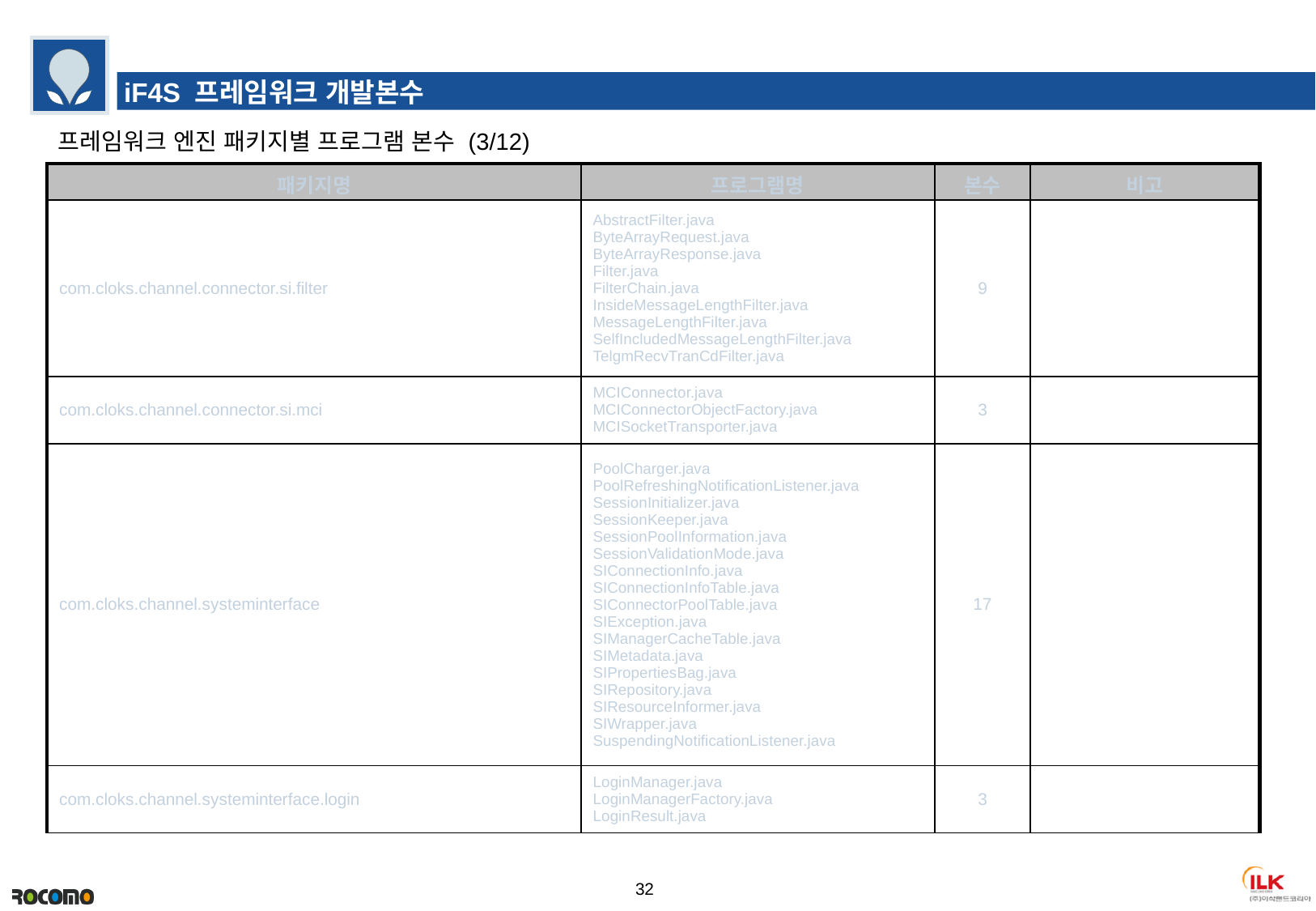

iF4S 프레임워크 개발본수
프레임워크 엔진 패키지별 프로그램 본수 (3/12)
| 패키지명 | 프로그램명 | 본수 | 비고 |
| --- | --- | --- | --- |
| com.cloks.channel.connector.si.filter | AbstractFilter.java ByteArrayRequest.java ByteArrayResponse.java Filter.java FilterChain.java InsideMessageLengthFilter.java MessageLengthFilter.java SelfIncludedMessageLengthFilter.java TelgmRecvTranCdFilter.java | 9 |  |
| com.cloks.channel.connector.si.mci | MCIConnector.java MCIConnectorObjectFactory.java MCISocketTransporter.java | 3 |  |
| com.cloks.channel.systeminterface | PoolCharger.java PoolRefreshingNotificationListener.java SessionInitializer.java SessionKeeper.java SessionPoolInformation.java SessionValidationMode.java SIConnectionInfo.java SIConnectionInfoTable.java SIConnectorPoolTable.java SIException.java SIManagerCacheTable.java SIMetadata.java SIPropertiesBag.java SIRepository.java SIResourceInformer.java SIWrapper.java SuspendingNotificationListener.java | 17 |  |
| com.cloks.channel.systeminterface.login | LoginManager.java LoginManagerFactory.java LoginResult.java | 3 |  |